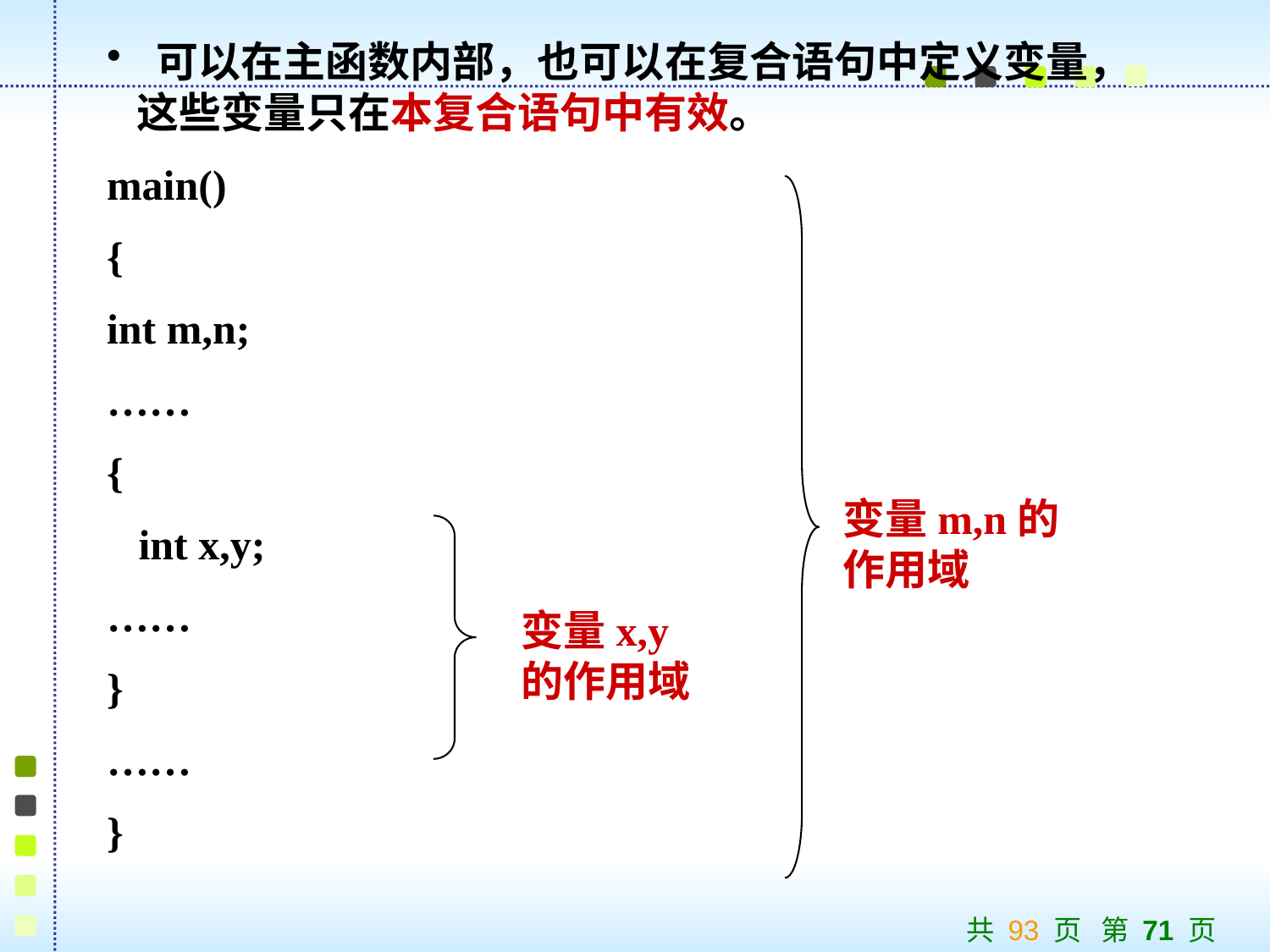

可以在主函数内部，也可以在复合语句中定义变量，这些变量只在本复合语句中有效。
main()
{
int m,n;
……
{
   int x,y;
……
}
……
}

变量m,n的作用域

变量x,y的作用域
共 93 页   第 71 页